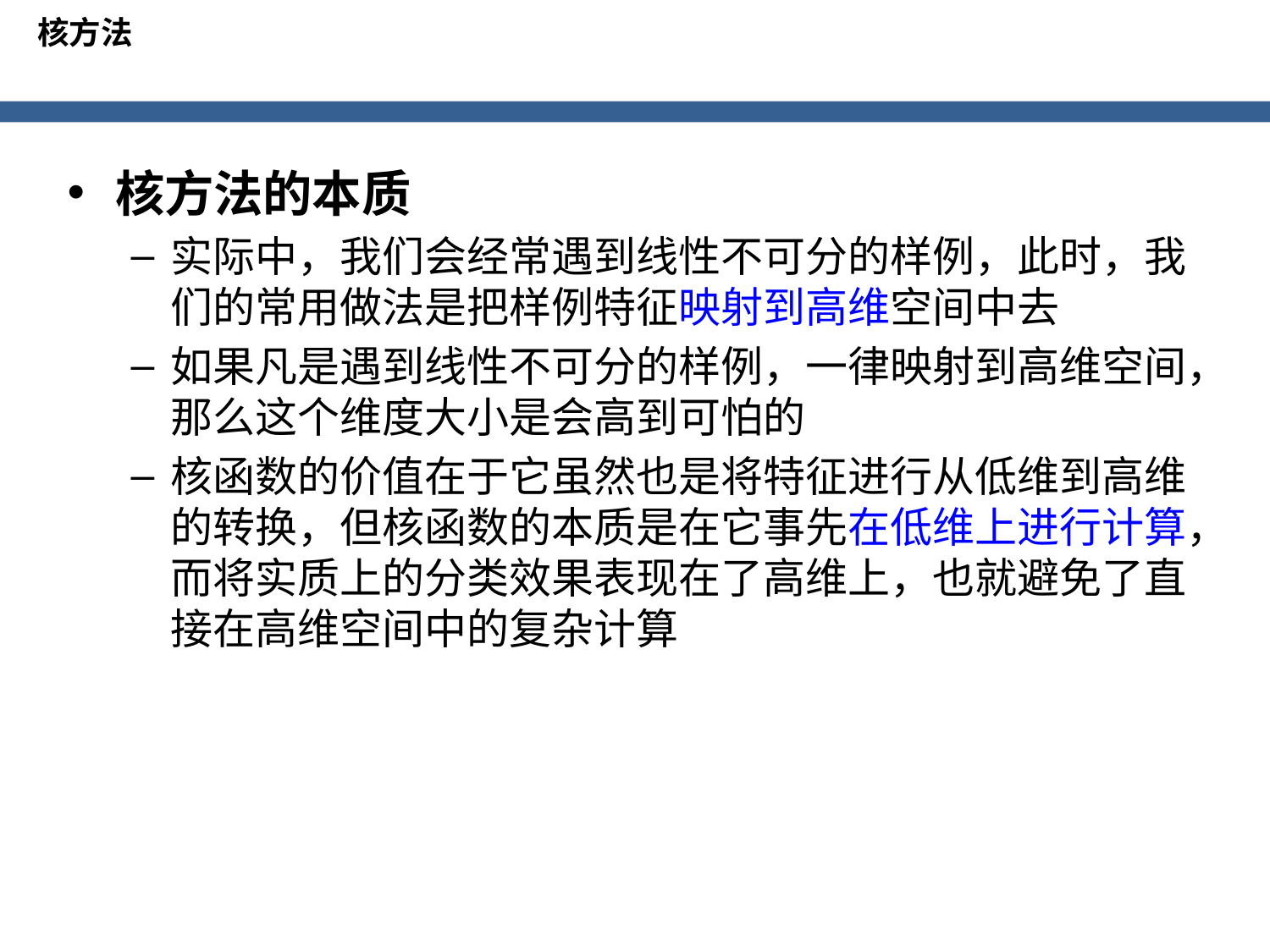

核方法
核方法的本质
实际中，我们会经常遇到线性不可分的样例，此时，我们的常用做法是把样例特征映射到高维空间中去
如果凡是遇到线性不可分的样例，一律映射到高维空间，那么这个维度大小是会高到可怕的
核函数的价值在于它虽然也是将特征进行从低维到高维的转换，但核函数的本质是在它事先在低维上进行计算，而将实质上的分类效果表现在了高维上，也就避免了直接在高维空间中的复杂计算